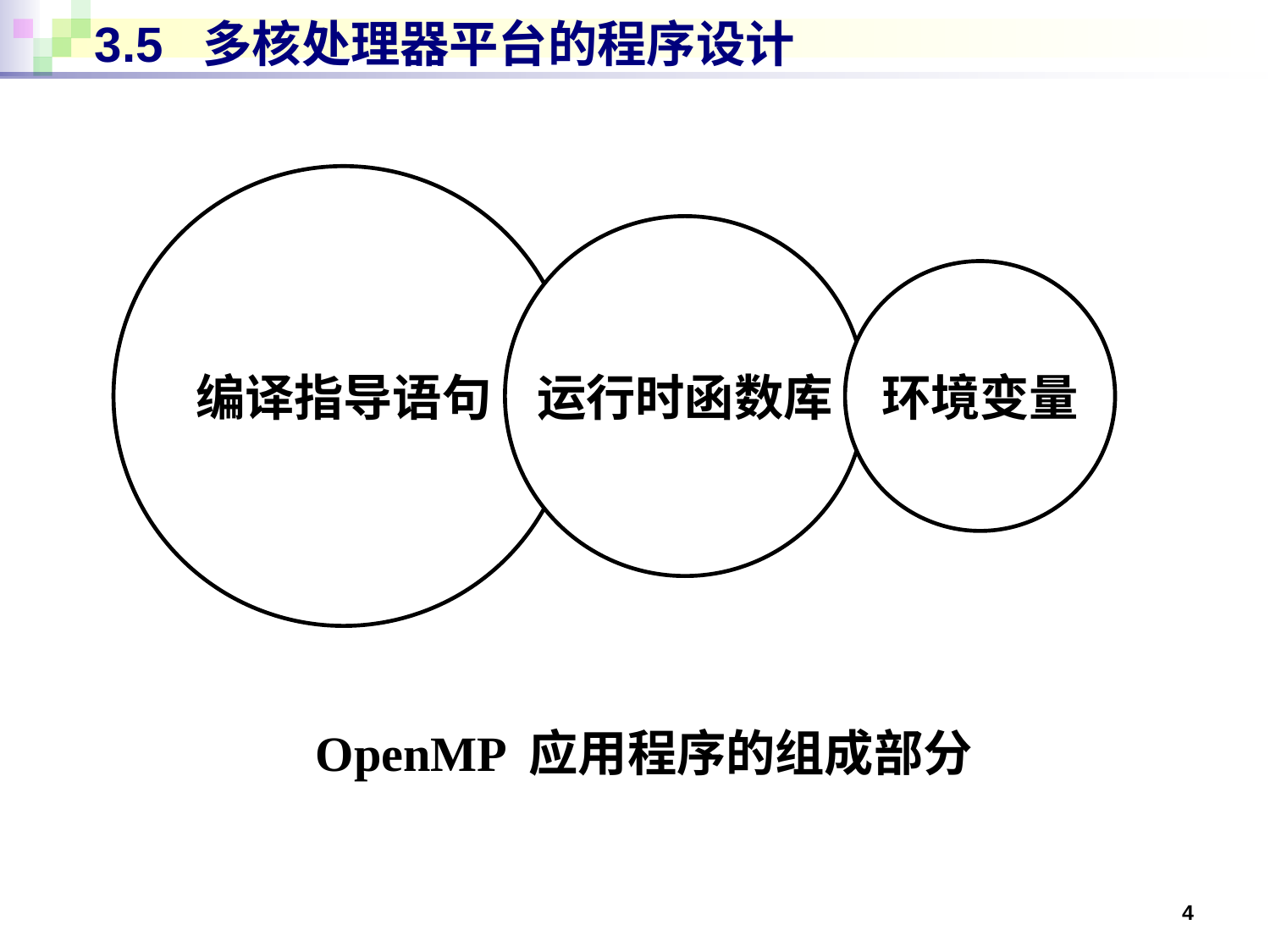

# 3.5  多核处理器平台的程序设计
编译指导语句
运行时函数库
环境变量
OpenMP 应用程序的组成部分
4